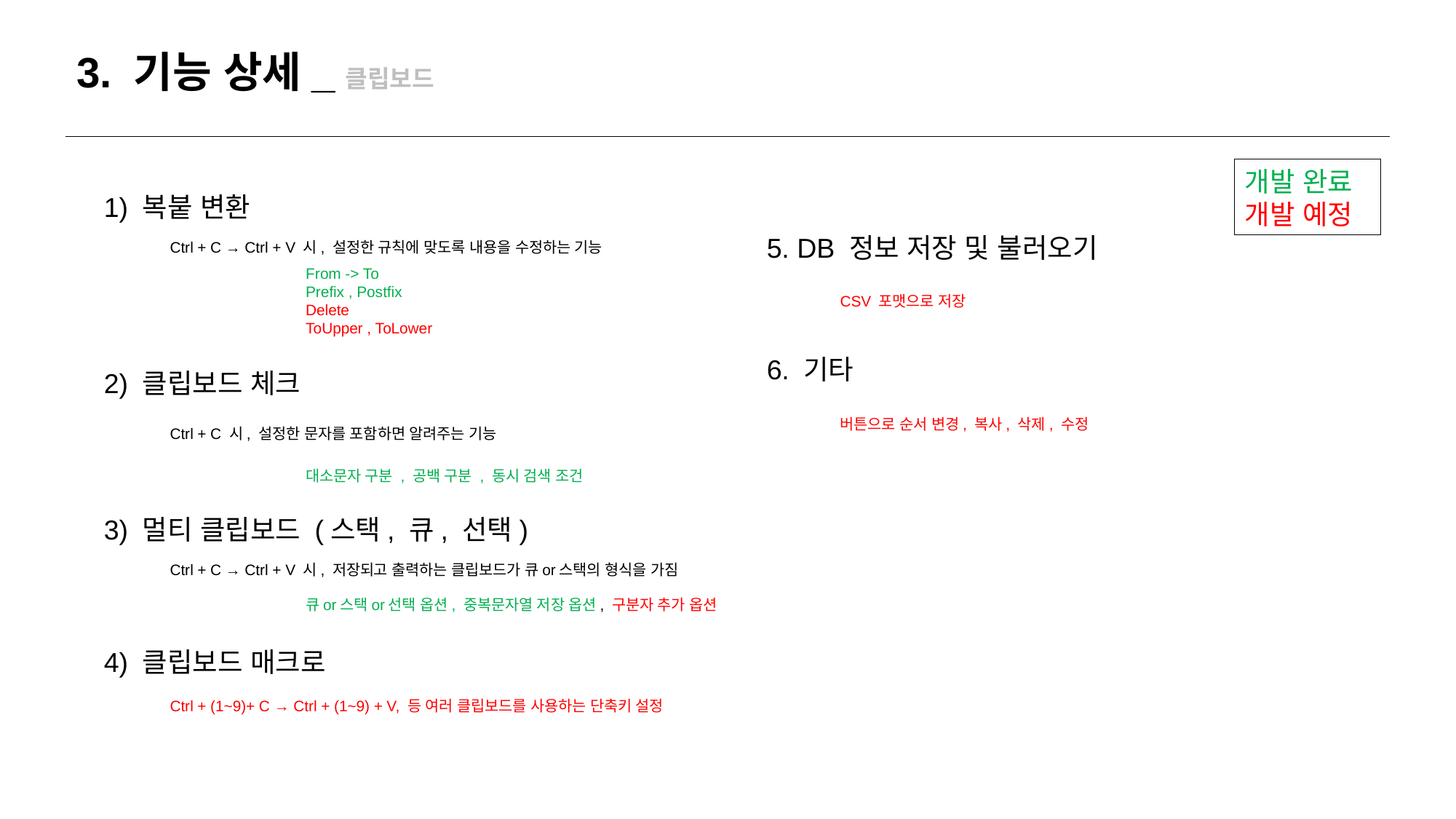

3. 기능 상세_클립보드
개발 완료
개발 예정
1) 복붙 변환
5. DB 정보 저장 및 불러오기
Ctrl + C → Ctrl + V 시, 설정한 규칙에 맞도록 내용을 수정하는 기능
From -> To
Prefix , Postfix
Delete
ToUpper , ToLower
CSV 포맷으로 저장
6. 기타
2) 클립보드 체크
버튼으로 순서 변경, 복사, 삭제, 수정
Ctrl + C 시, 설정한 문자를 포함하면 알려주는 기능
대소문자 구분 , 공백 구분 , 동시 검색 조건
3) 멀티 클립보드 (스택, 큐, 선택)
Ctrl + C → Ctrl + V 시, 저장되고 출력하는 클립보드가 큐or스택의 형식을 가짐
큐or스택or선택 옵션, 중복문자열 저장 옵션, 구분자 추가 옵션
4) 클립보드 매크로
Ctrl + (1~9)+ C → Ctrl + (1~9) + V, 등 여러 클립보드를 사용하는 단축키 설정